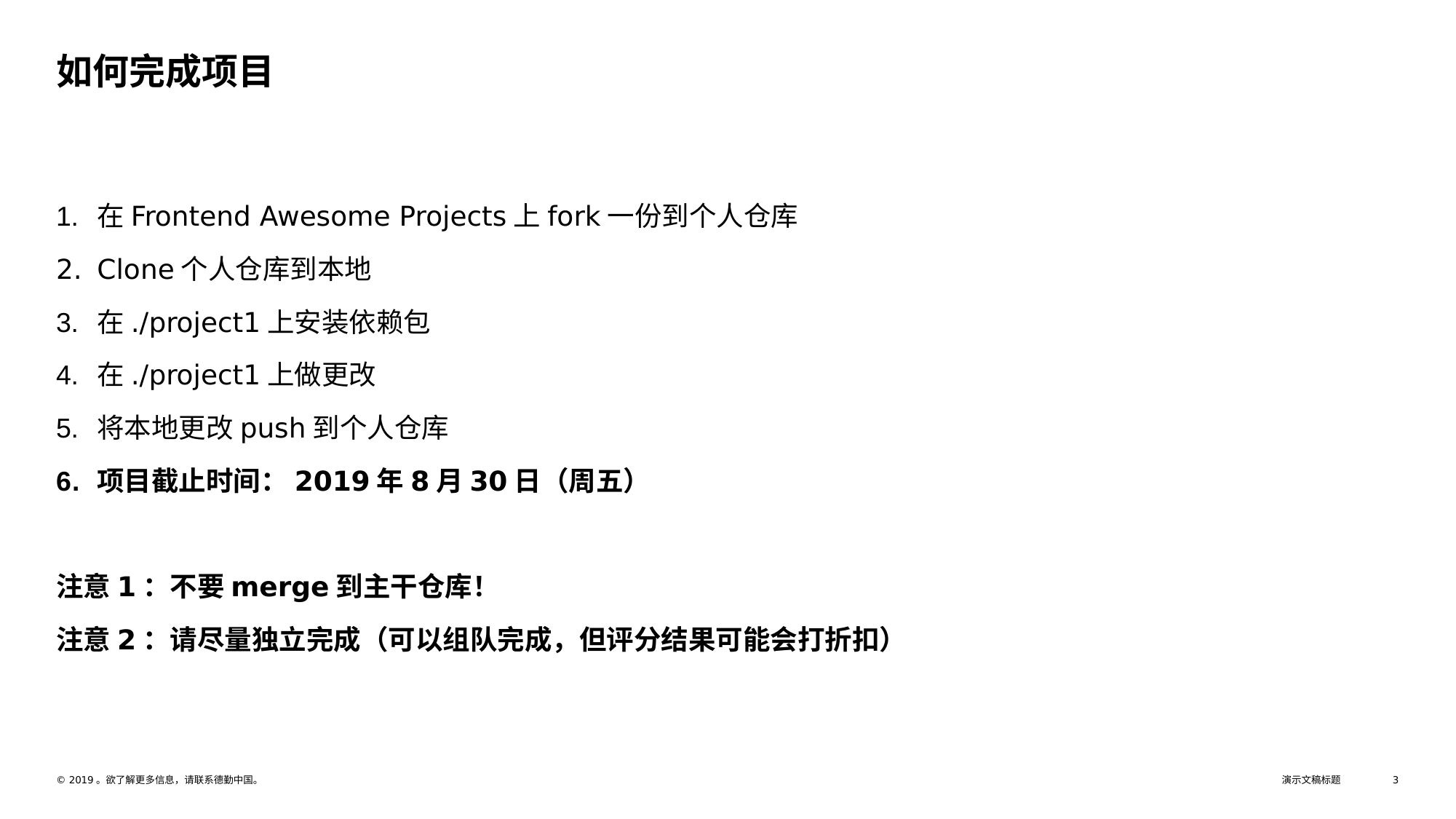

# 如何完成项目
在Frontend Awesome Projects上fork一份到个人仓库
Clone个人仓库到本地
在./project1上安装依赖包
在./project1上做更改
将本地更改push到个人仓库
项目截止时间：2019年8月30日（周五）

注意1：不要merge到主干仓库！
注意2：请尽量独立完成（可以组队完成，但评分结果可能会打折扣）